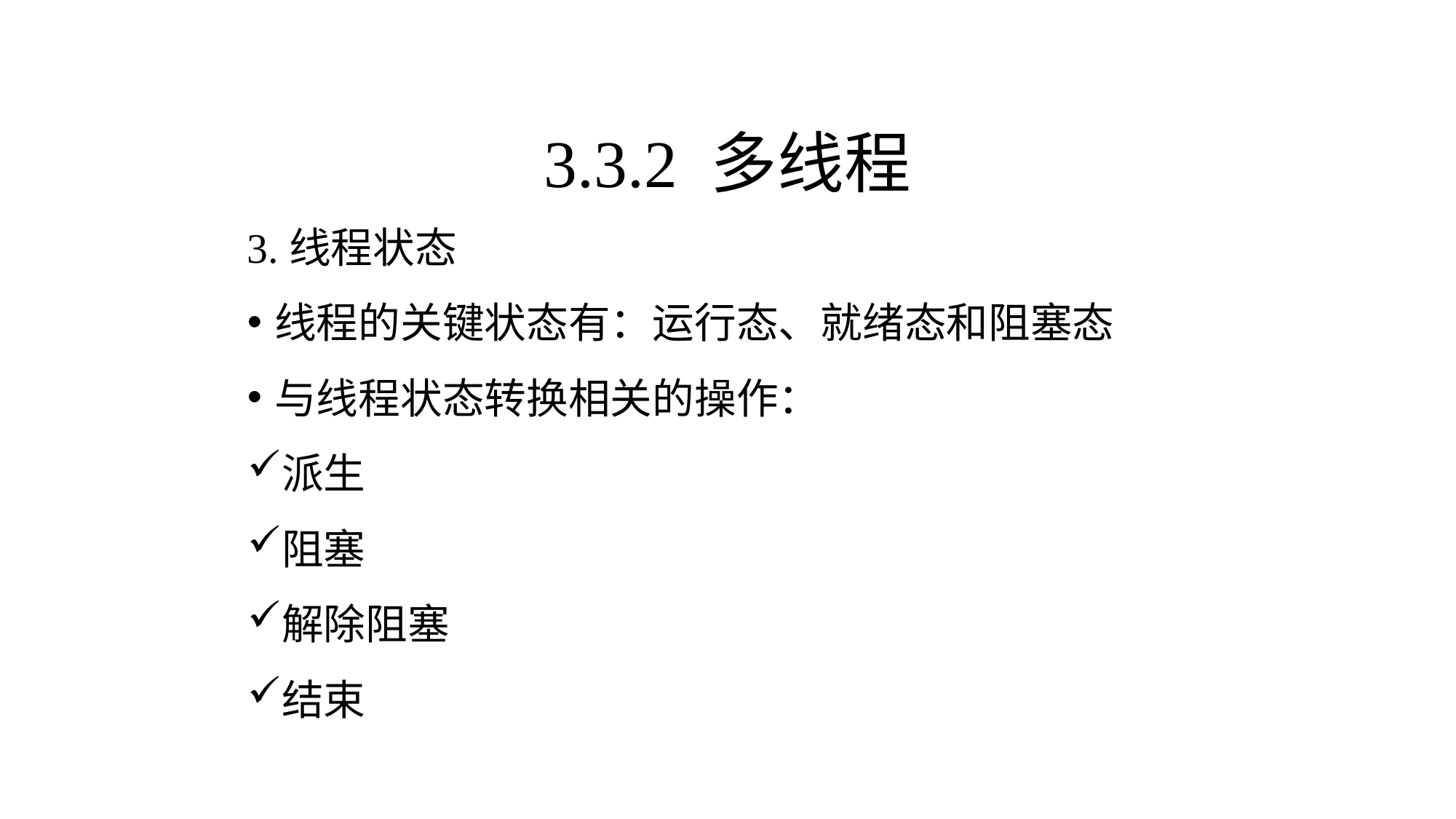

3.3.2 多线程
3.线程状态
线程的关键状态有：运行态、就绪态和阻塞态
与线程状态转换相关的操作：
派生
阻塞
解除阻塞
结束

10